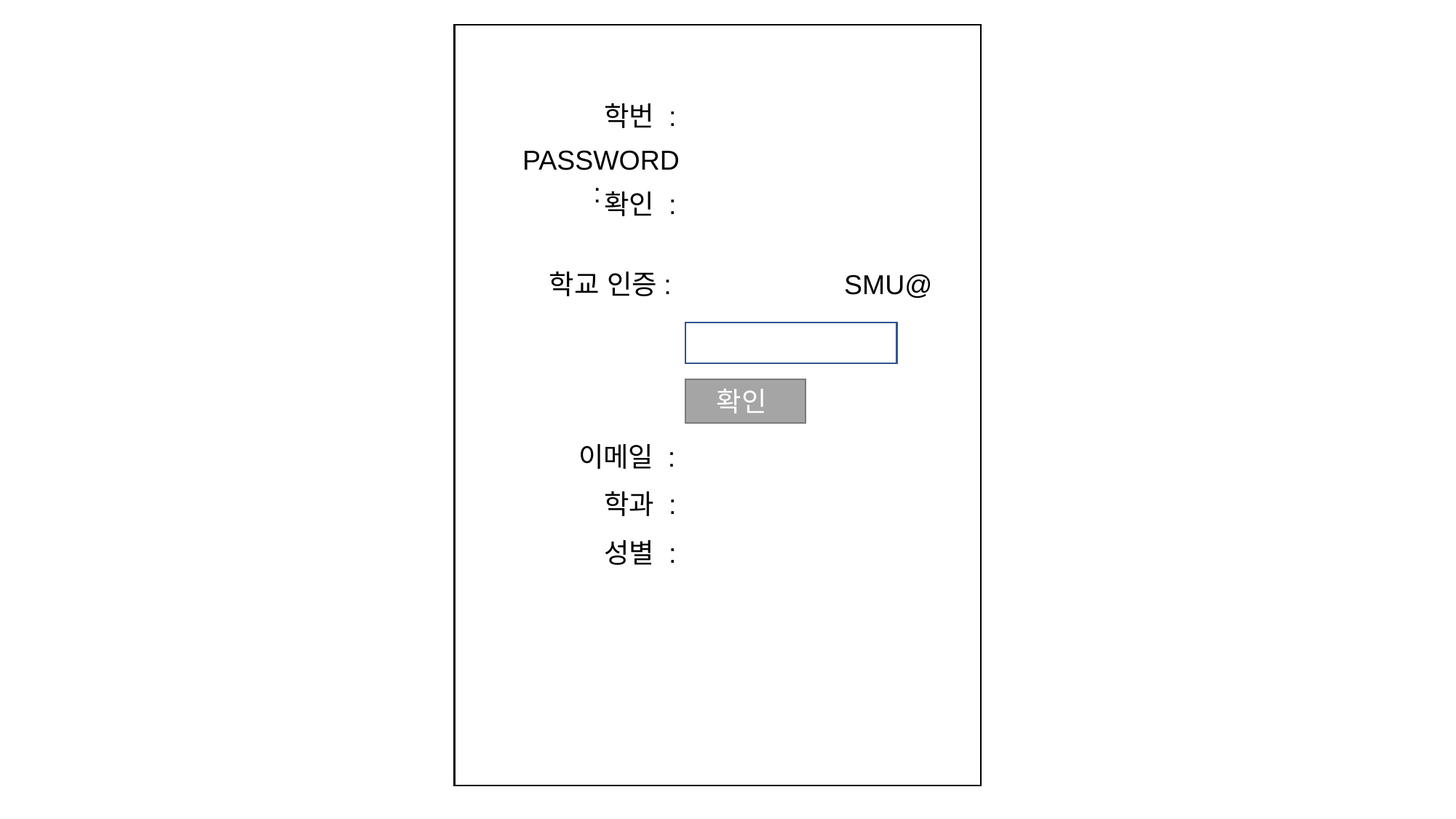

학번 :
PASSWORD :
확인 :
학교 인증:
SMU@

확인
이메일 :
학과 :
성별 :